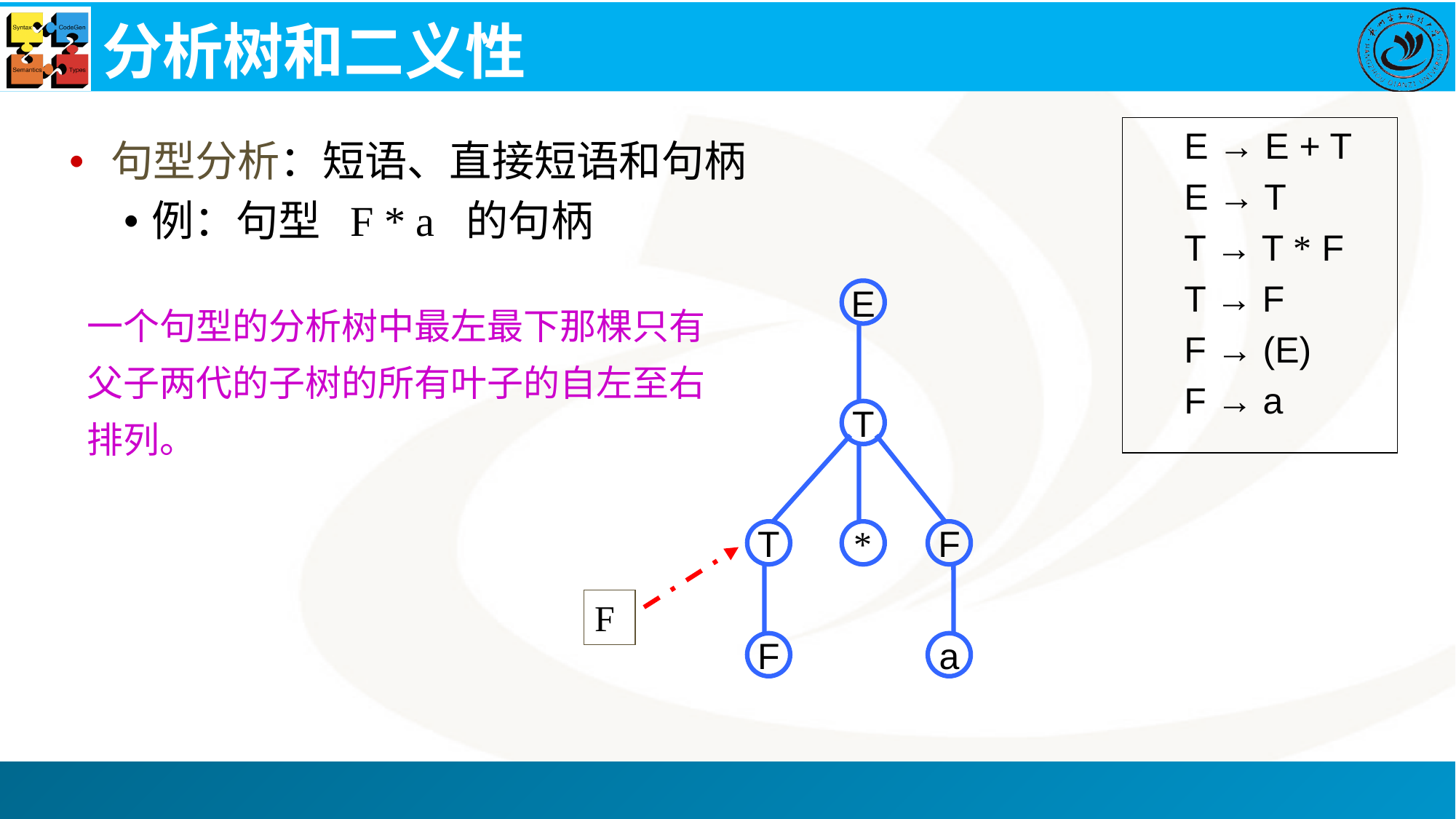

# 分析树和二义性
     E → E + T
     E → T
     T → T * F
     T → F
     F → (E)
     F → a
句型分析：短语、直接短语和句柄
例：句型  F * a  的句柄
E
一个句型的分析树中最左最下那棵只有父子两代的子树的所有叶子的自左至右排列。

T

T
*
F

F
F
a
58